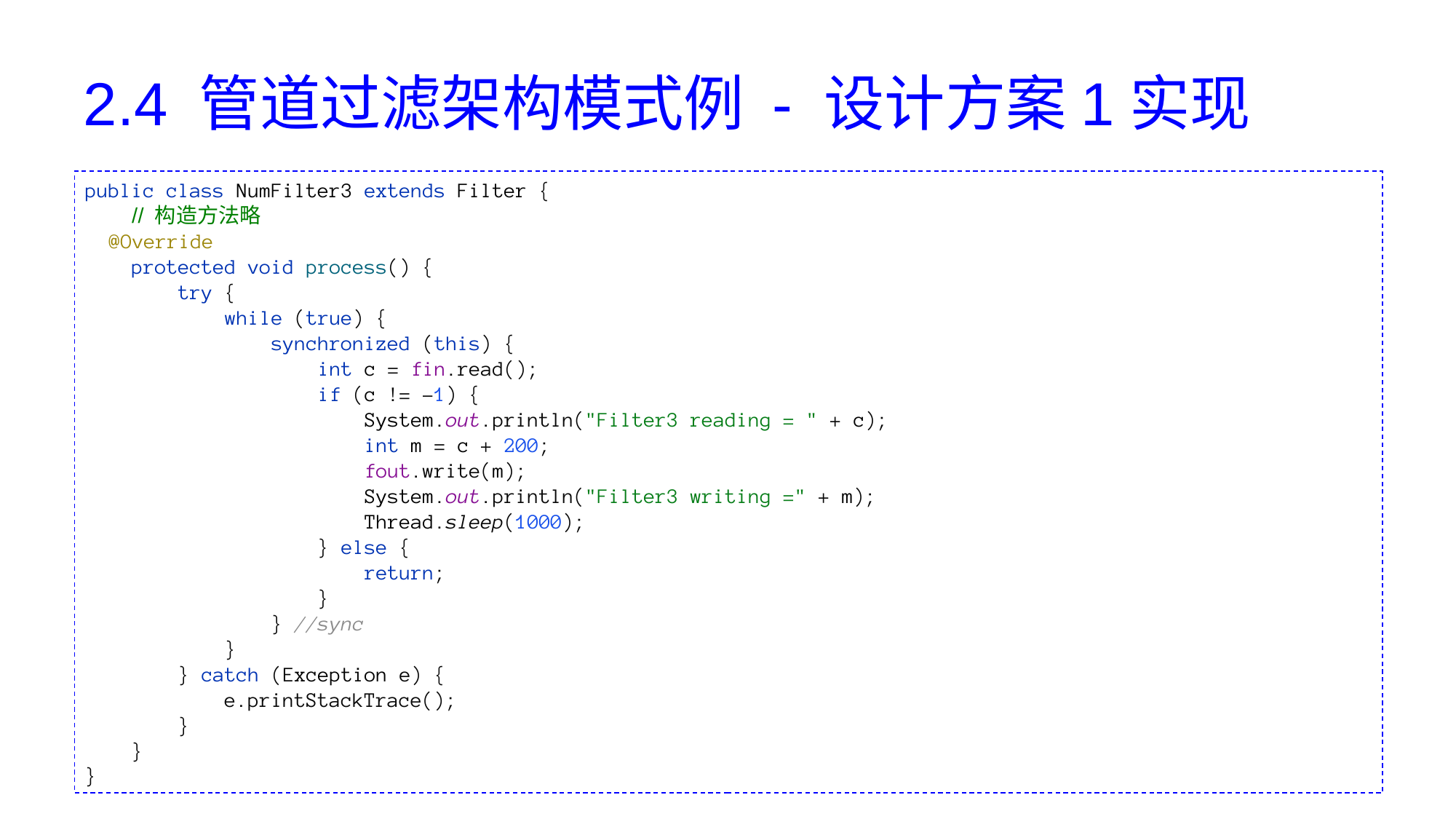

# 2.4 管道过滤架构模式例 - 设计方案1实现
public class NumFilter3 extends Filter {
    // 构造方法略
    @Override
    protected void process() {
        try {
            while (true) {
                synchronized (this) {
                    int c = fin.read();
                    if (c != -1) {
                        System.out.println("Filter3 reading = " + c);
                        int m = c + 200;
                        fout.write(m);
                        System.out.println("Filter3 writing =" + m);
                        Thread.sleep(1000);
                    } else {
                        return;
                    }
                } //sync
            }
        } catch (Exception e) {
            e.printStackTrace();
        }
    }
}
41